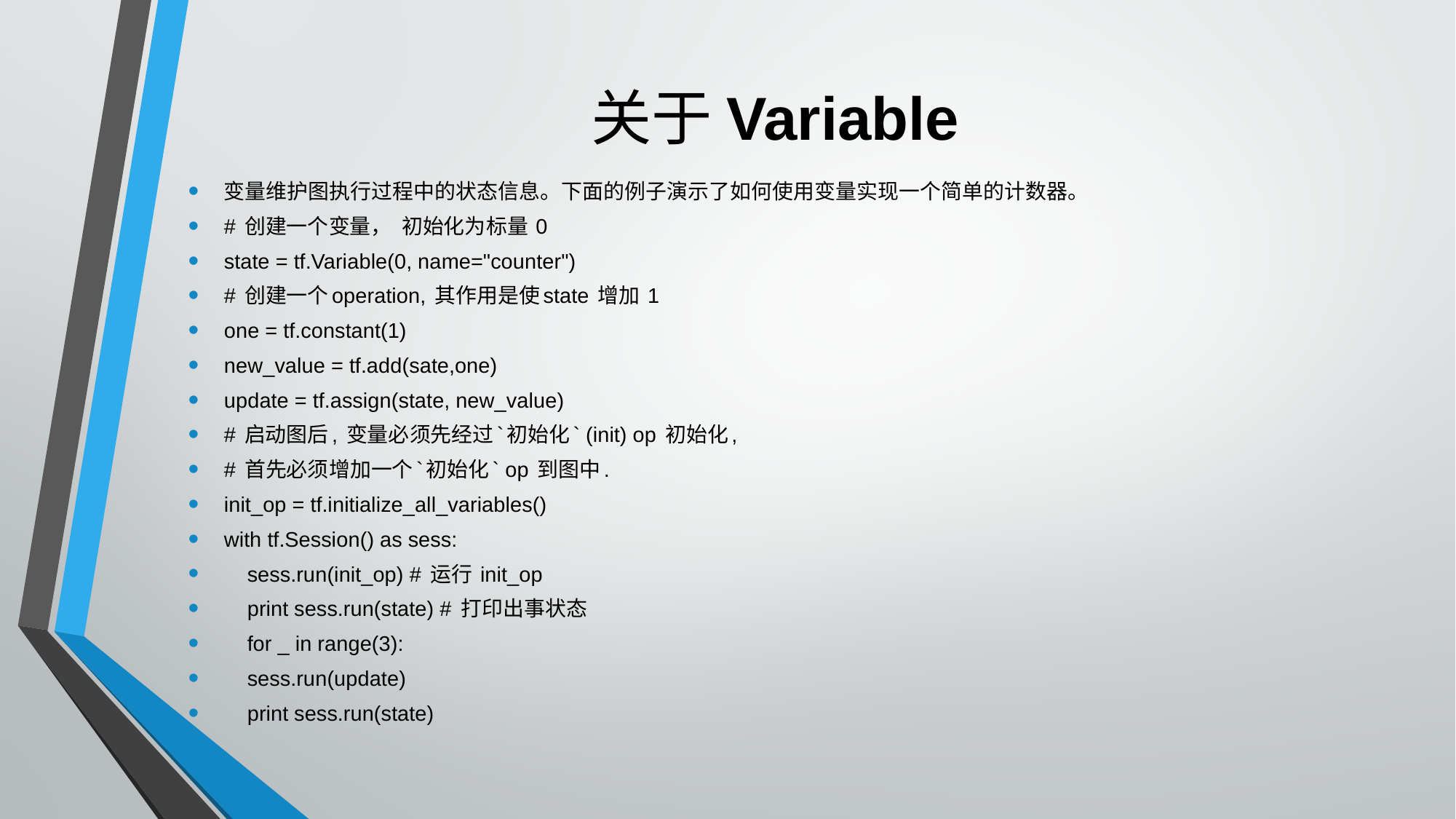

# 关于Variable
变量维护图执行过程中的状态信息。下面的例子演示了如何使用变量实现一个简单的计数器。
# 创建一个变量，  初始化为标量 0
state = tf.Variable(0, name="counter")
# 创建一个operation, 其作用是使state 增加 1
one = tf.constant(1)
new_value = tf.add(sate,one)
update = tf.assign(state, new_value)
# 启动图后, 变量必须先经过`初始化` (init) op 初始化,
# 首先必须增加一个`初始化` op 到图中.
init_op = tf.initialize_all_variables()
with tf.Session() as sess:
    sess.run(init_op) # 运行 init_op
    print sess.run(state) # 打印出事状态
    for _ in range(3):
    sess.run(update)
    print sess.run(state)